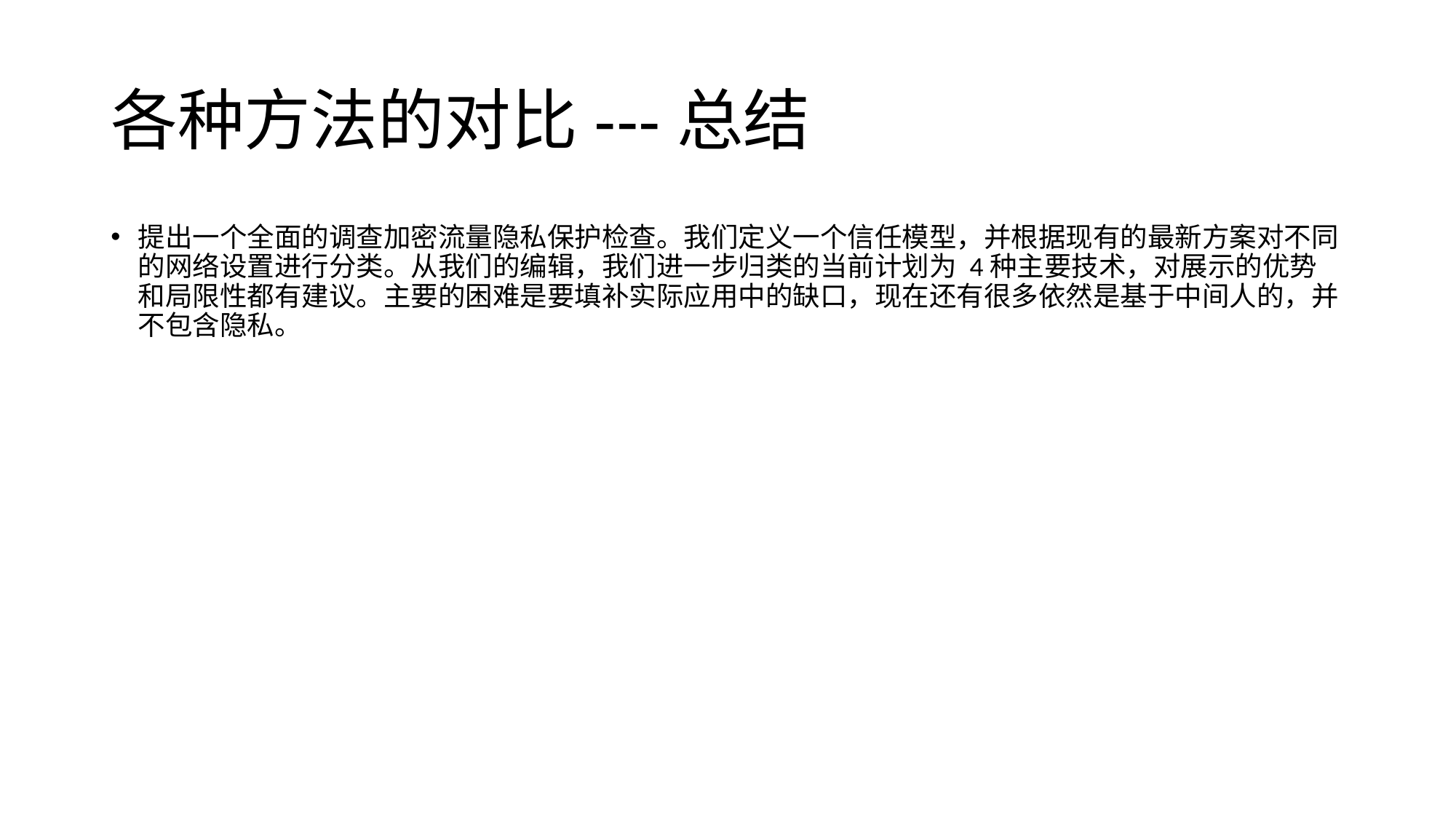

# 各种方法的对比---总结
提出一个全面的调查加密流量隐私保护检查。我们定义一个信任模型，并根据现有的最新方案对不同的网络设置进行分类。从我们的编辑，我们进一步归类的当前计划为 4种主要技术，对展示的优势和局限性都有建议。主要的困难是要填补实际应用中的缺口，现在还有很多依然是基于中间人的，并不包含隐私。